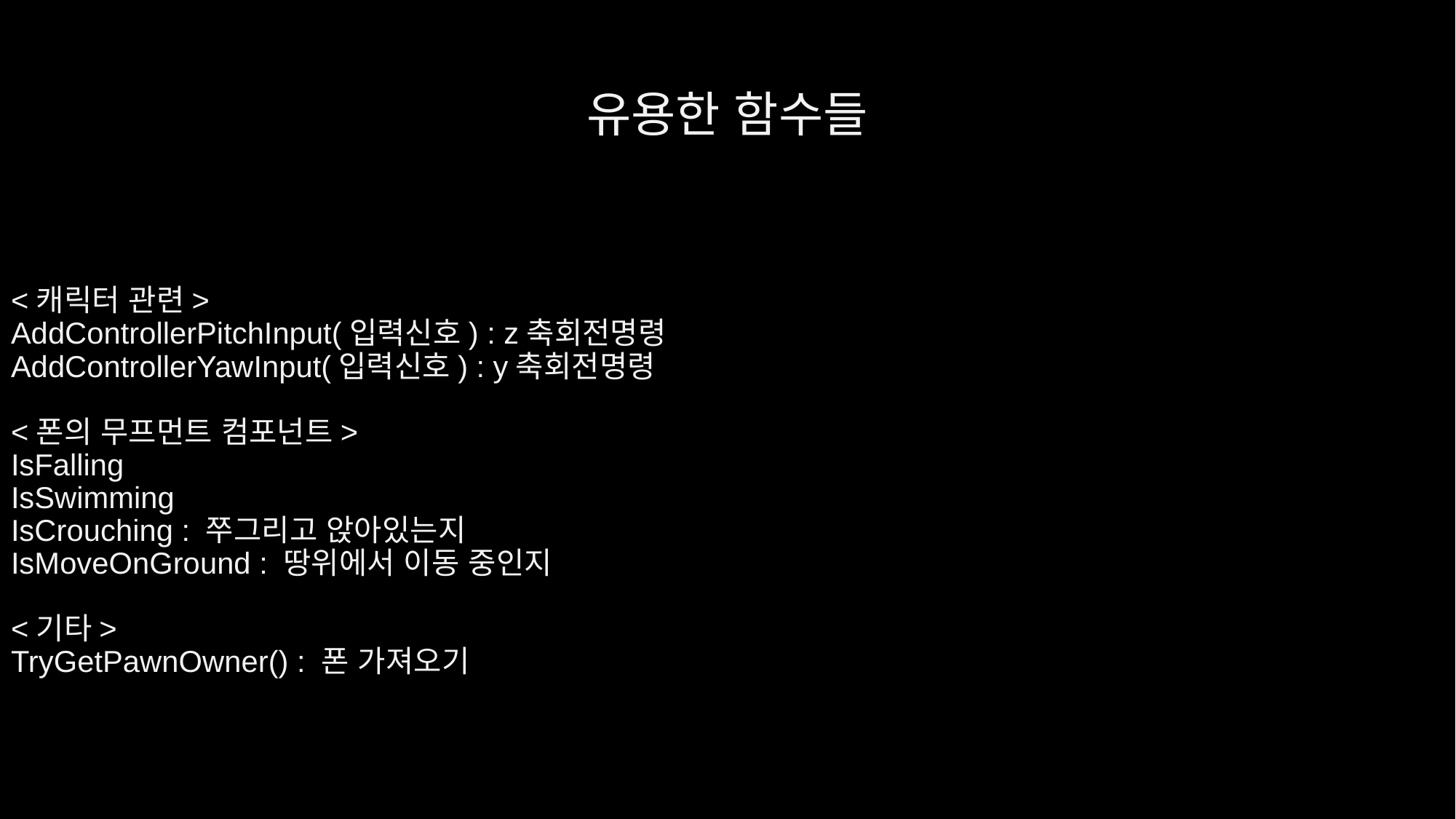

# 유용한 함수들
<캐릭터 관련>
AddControllerPitchInput(입력신호) : z축회전명령
AddControllerYawInput(입력신호) : y축회전명령

<폰의 무프먼트 컴포넌트>
IsFalling
IsSwimming
IsCrouching : 쭈그리고 앉아있는지
IsMoveOnGround : 땅위에서 이동 중인지

<기타>
TryGetPawnOwner() : 폰 가져오기